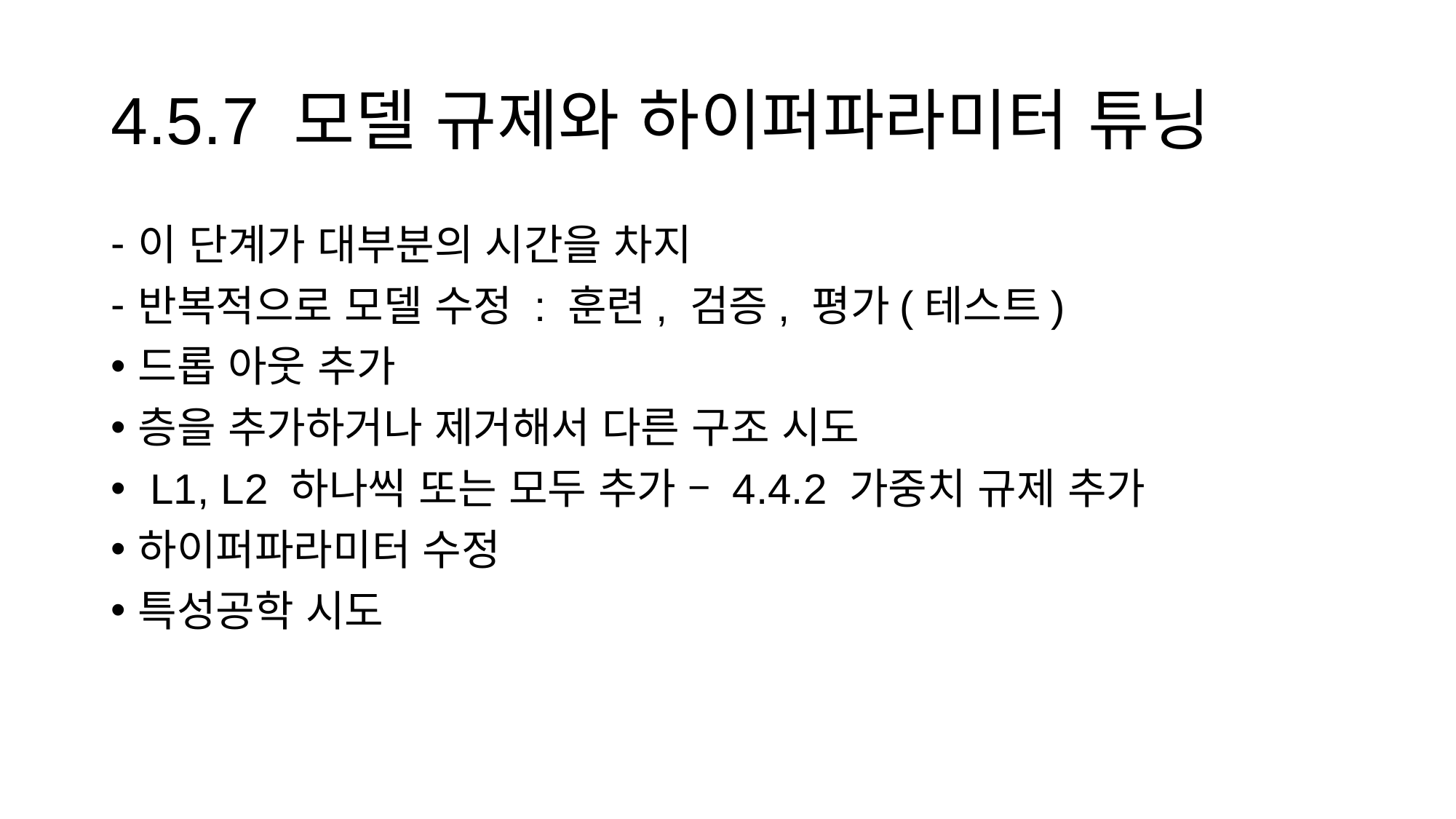

# 4.5.7 모델 규제와 하이퍼파라미터 튜닝
이 단계가 대부분의 시간을 차지
반복적으로 모델 수정 : 훈련, 검증, 평가(테스트)
드롭 아웃 추가
층을 추가하거나 제거해서 다른 구조 시도
 L1, L2 하나씩 또는 모두 추가 – 4.4.2 가중치 규제 추가
하이퍼파라미터 수정
특성공학 시도